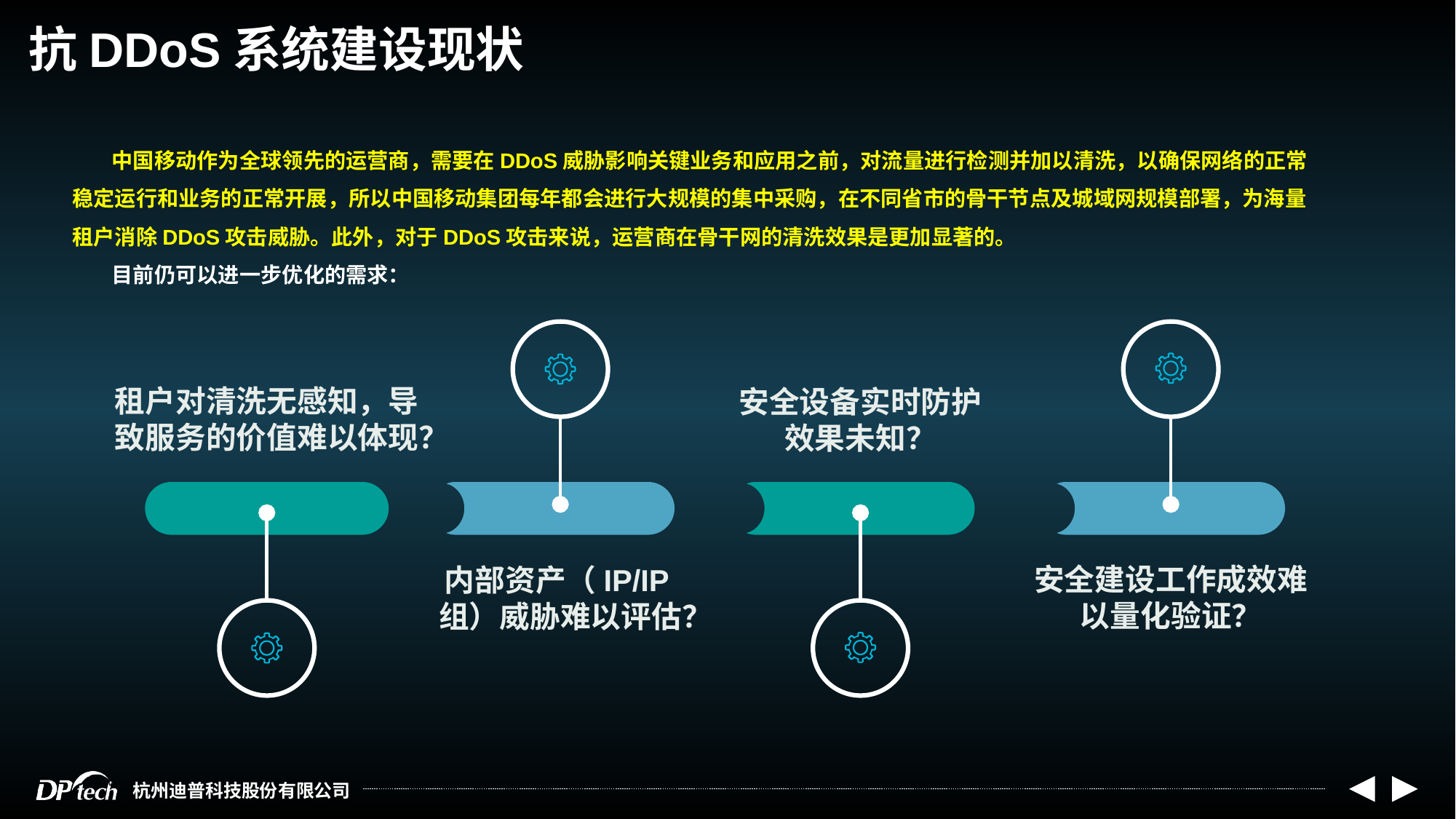

抗DDoS系统建设现状
       中国移动作为全球领先的运营商，需要在DDoS威胁影响关键业务和应用之前，对流量进行检测并加以清洗，以确保网络的正常稳定运行和业务的正常开展，所以中国移动集团每年都会进行大规模的集中采购，在不同省市的骨干节点及城域网规模部署，为海量租户消除DDoS攻击威胁。此外，对于DDoS攻击来说，运营商在骨干网的清洗效果是更加显著的。
       目前仍可以进一步优化的需求：

租户对清洗无感知，导致服务的价值难以体现？
安全设备实时防护效果未知？

安全建设工作成效难以量化验证？
内部资产（IP/IP组）威胁难以评估？